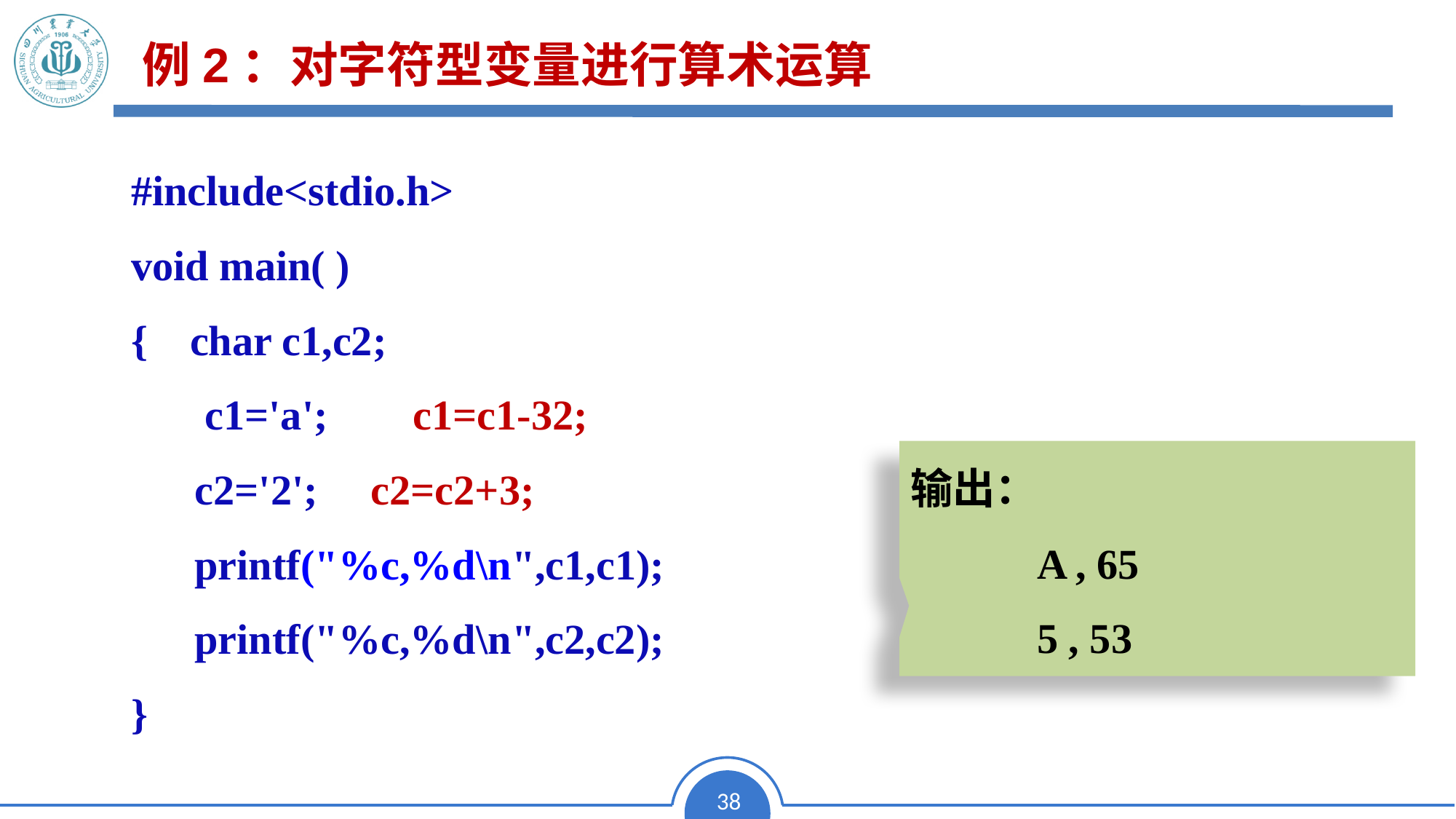

例2：对字符型变量进行算术运算
#include<stdio.h>
void main( )
{    char c1,c2;
       c1='a';	c1=c1-32;
	c2='2';     c2=c2+3;
	printf("%c,%d\n",c1,c1);
	printf("%c,%d\n",c2,c2);
}
输出：
            A , 65
            5 , 53